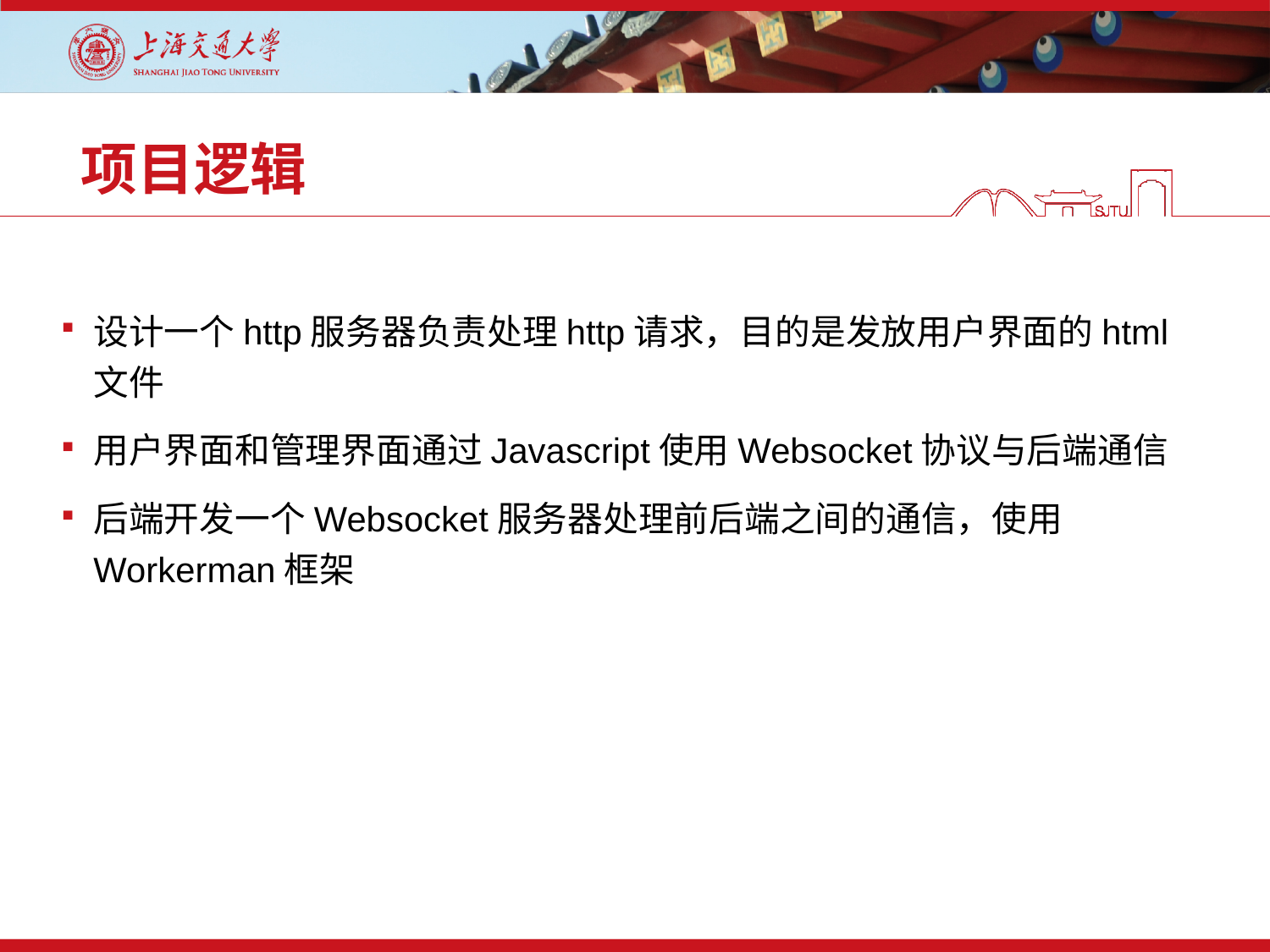

# 项目逻辑
设计一个http服务器负责处理http请求，目的是发放用户界面的html文件
用户界面和管理界面通过Javascript使用Websocket协议与后端通信
后端开发一个Websocket服务器处理前后端之间的通信，使用Workerman框架